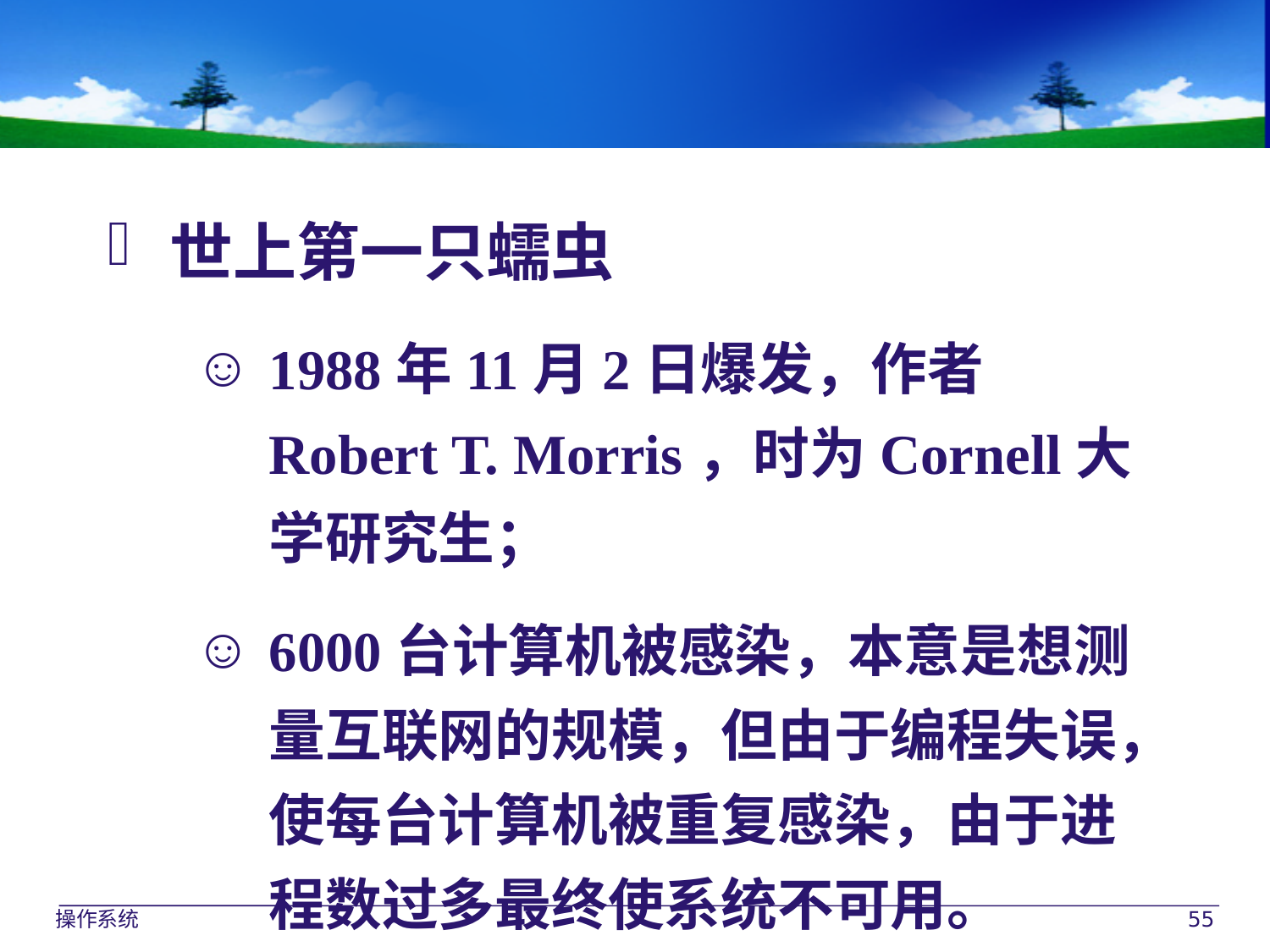

世上第一只蠕虫
1988年11月2日爆发，作者Robert T. Morris，时为Cornell大学研究生；
6000台计算机被感染，本意是想测量互联网的规模，但由于编程失误，使每台计算机被重复感染，由于进程数过多最终使系统不可用。
操作系统
55